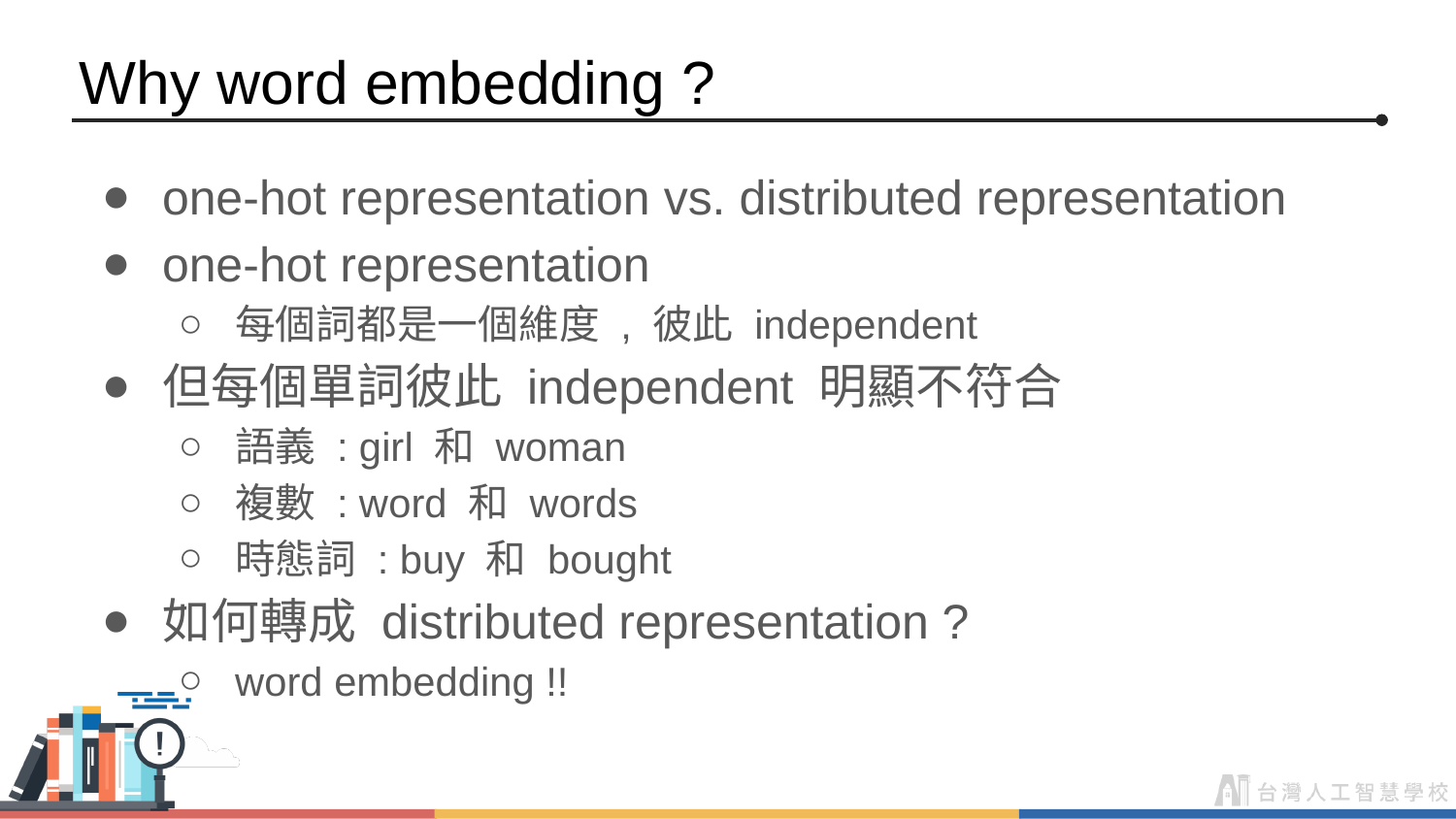

# Why word embedding ?
one-hot representation vs. distributed representation
one-hot representation
每個詞都是一個維度 , 彼此 independent
但每個單詞彼此 independent 明顯不符合
語義 : girl 和 woman
複數 : word 和 words
時態詞 : buy 和 bought
如何轉成 distributed representation ?
word embedding !!